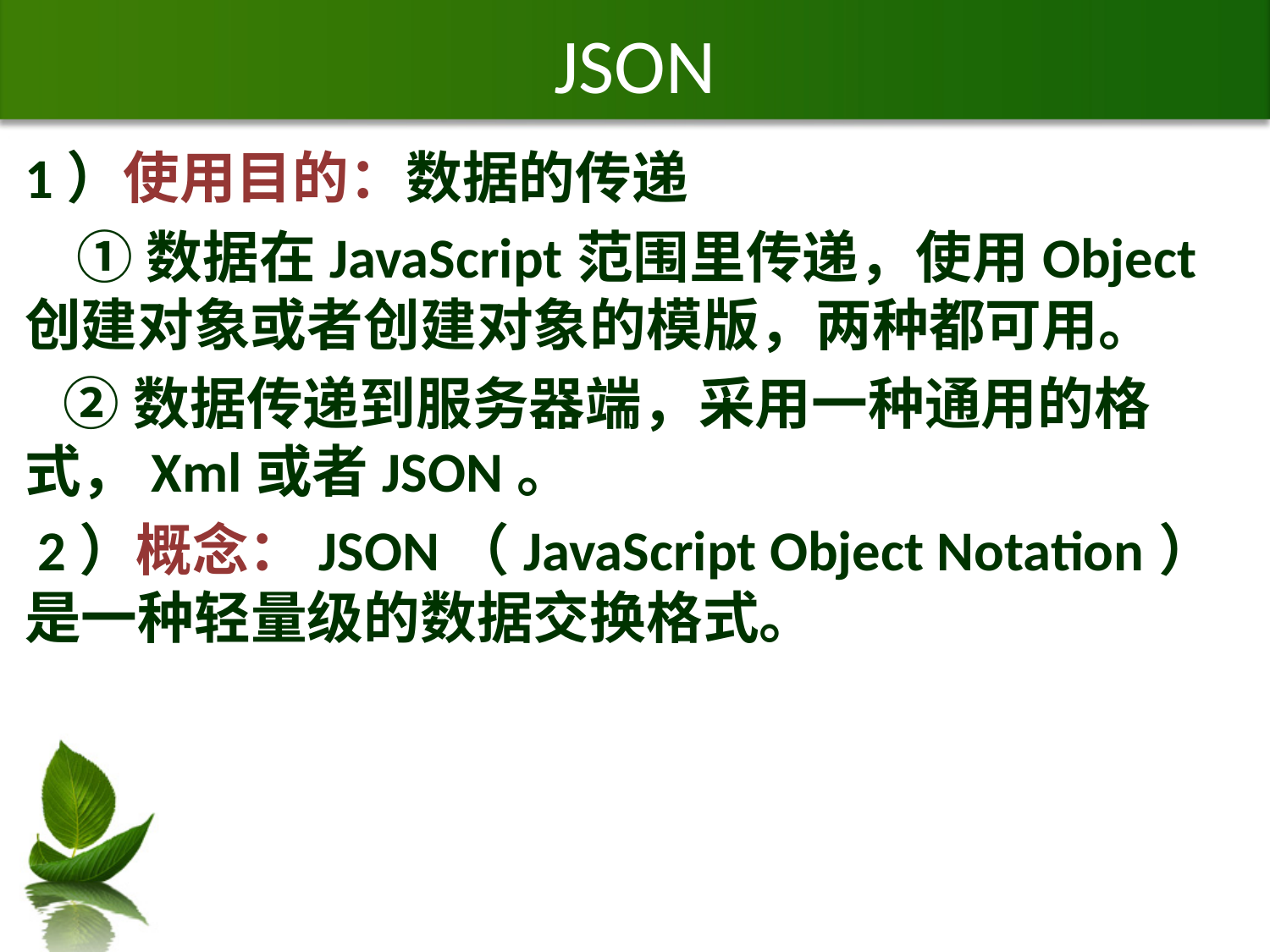

# JSON
1）使用目的：数据的传递
    ①数据在JavaScript范围里传递，使用Object创建对象或者创建对象的模版，两种都可用。
   ②数据传递到服务器端，采用一种通用的格式，Xml或者JSON。
 2）概念：JSON（JavaScript Object Notation）是一种轻量级的数据交换格式。